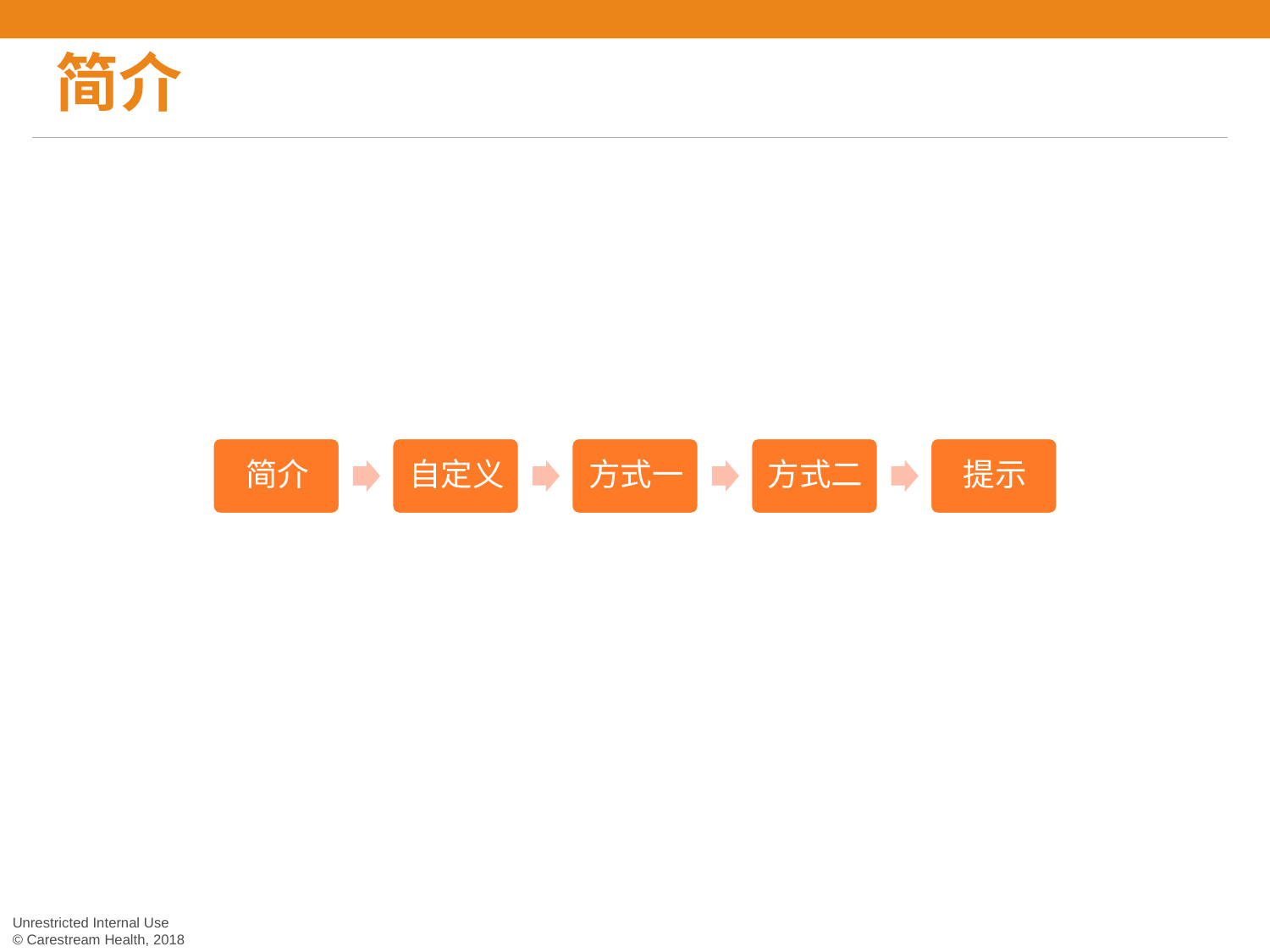

# 简介
简介

自定义

方式一

方式二

提示
Unrestricted Internal Use
© Carestream Health, 2018